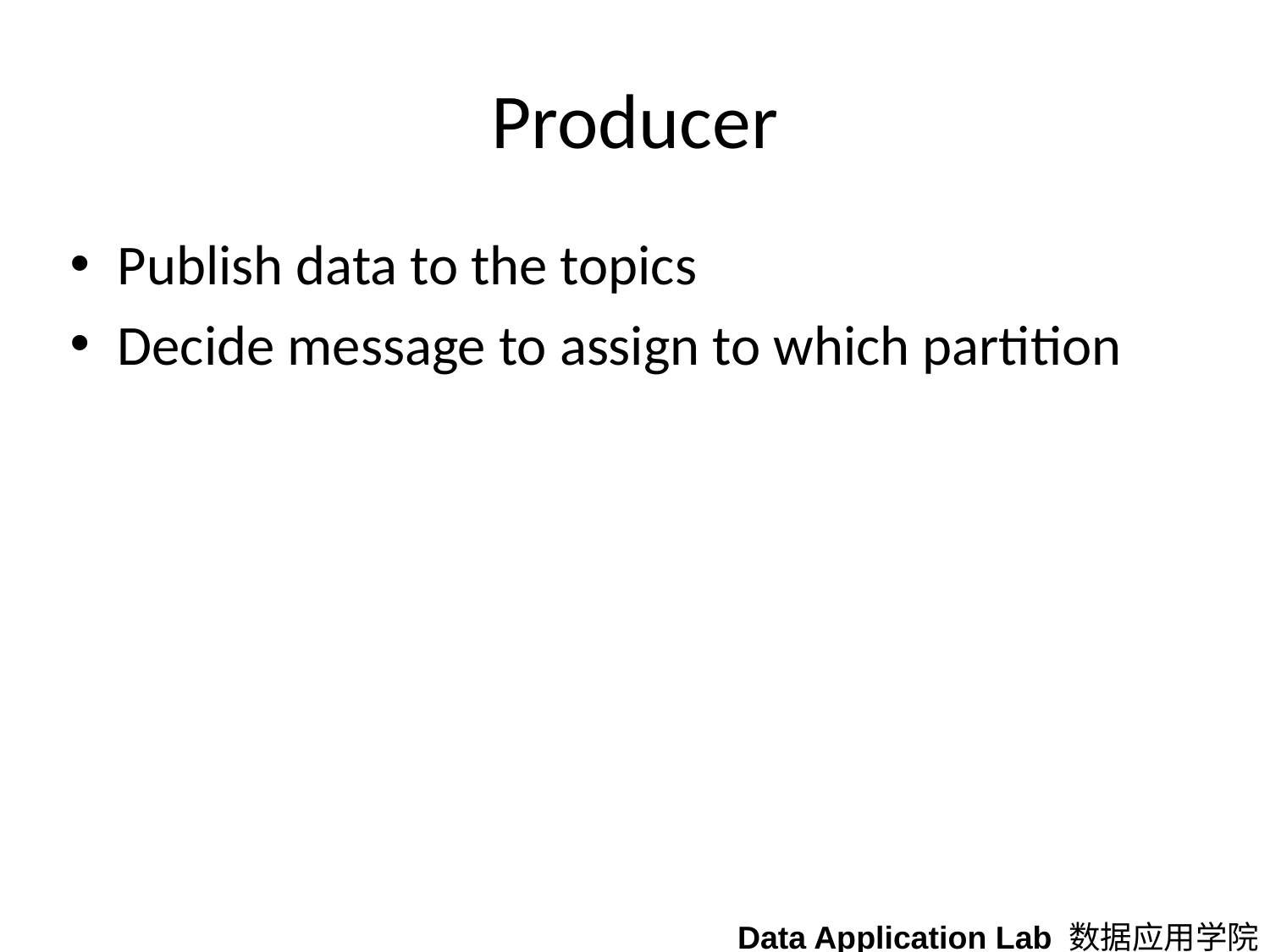

# Producer
Publish data to the topics
Decide message to assign to which partition
Data Application Lab 数据应用学院